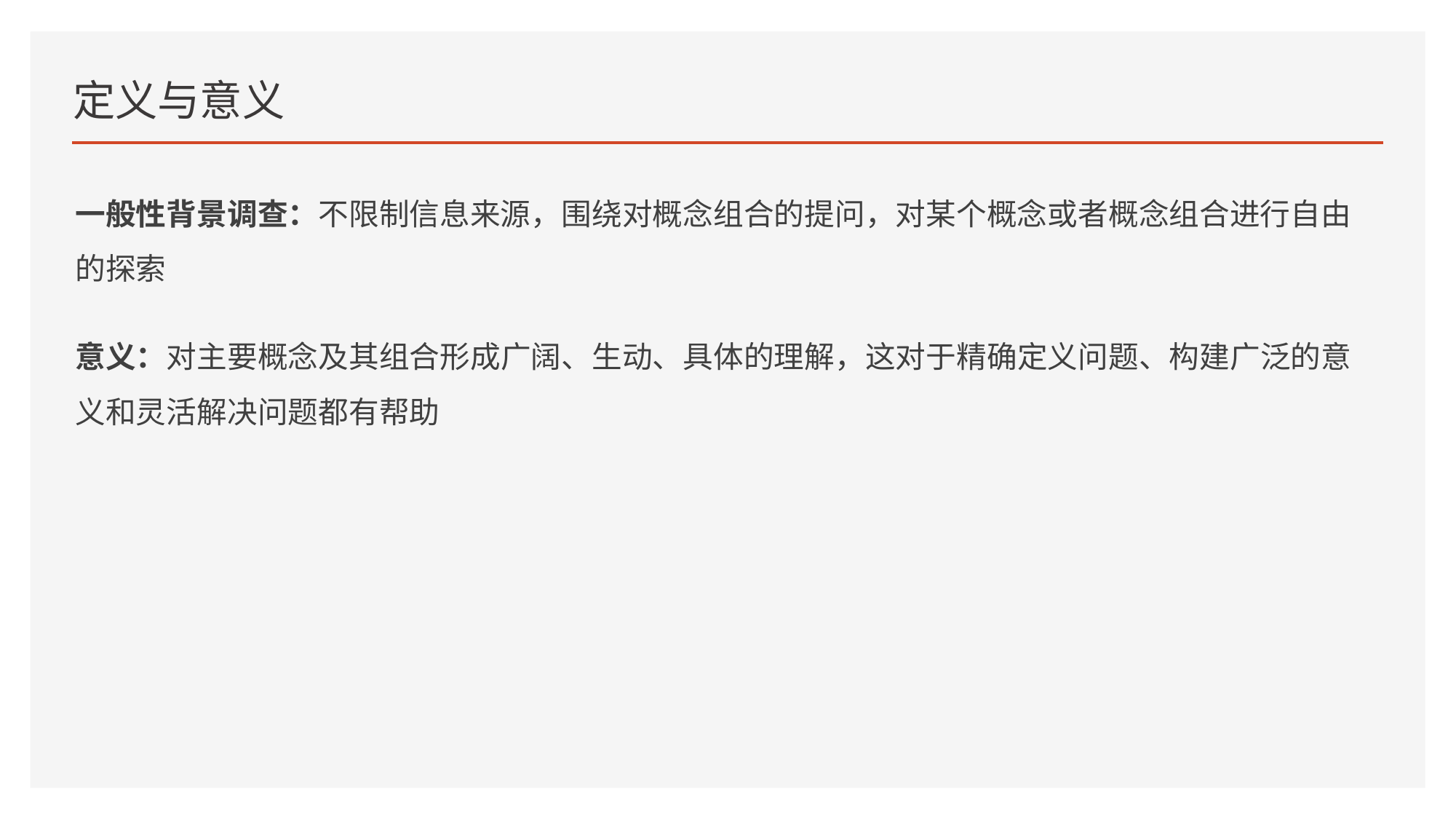

# 定义与意义
一般性背景调查：不限制信息来源，围绕对概念组合的提问，对某个概念或者概念组合进行自由的探索
意义：对主要概念及其组合形成广阔、生动、具体的理解，这对于精确定义问题、构建广泛的意义和灵活解决问题都有帮助